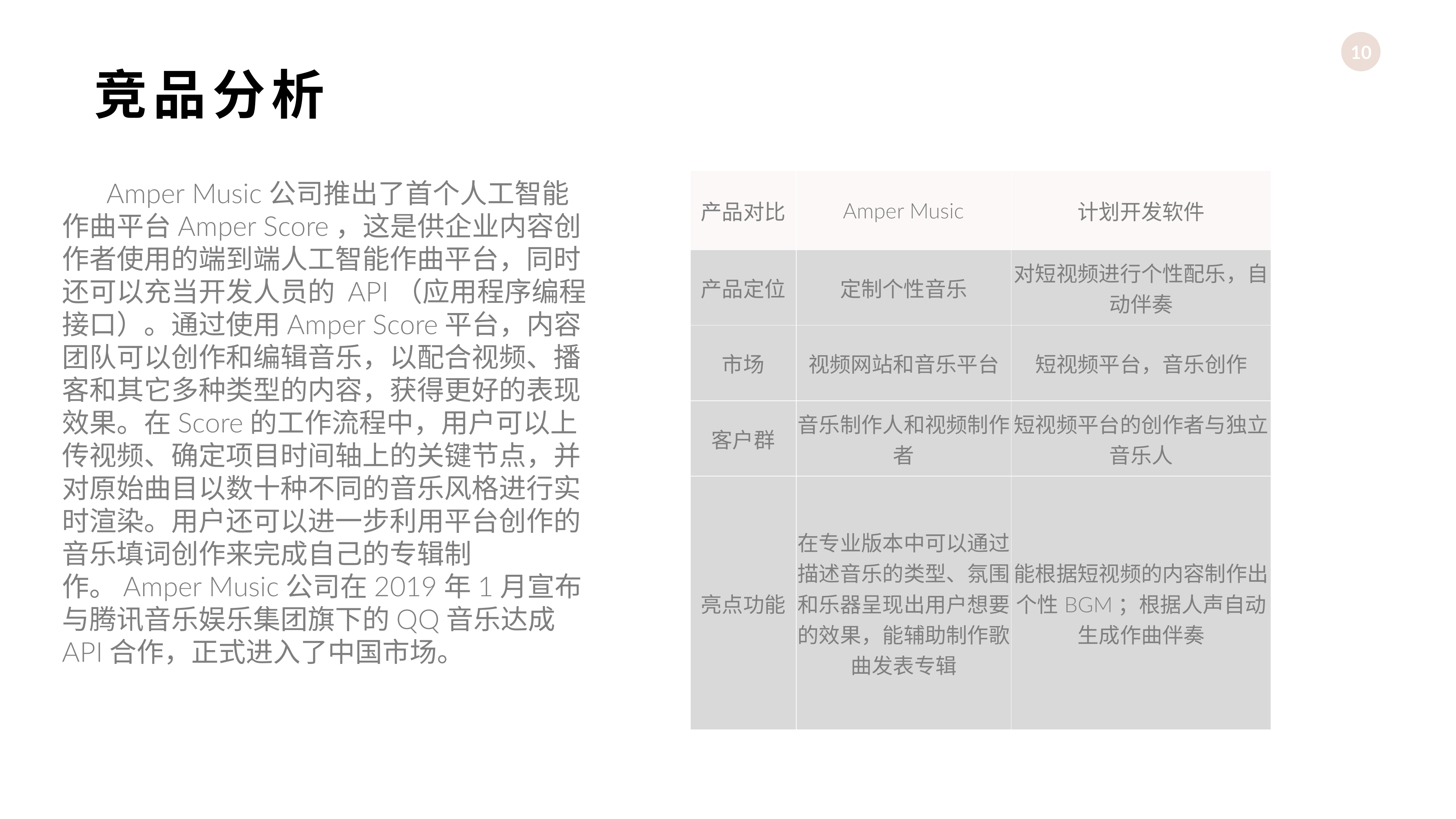

竞品分析
| 产品对比 | Amper Music | 计划开发软件 |
| --- | --- | --- |
| 产品定位 | 定制个性音乐 | 对短视频进行个性配乐，自动伴奏 |
| 市场 | 视频网站和音乐平台 | 短视频平台，音乐创作 |
| 客户群 | 音乐制作人和视频制作者 | 短视频平台的创作者与独立音乐人 |
| 亮点功能 | 在专业版本中可以通过描述音乐的类型、氛围和乐器呈现出用户想要的效果，能辅助制作歌曲发表专辑 | 能根据短视频的内容制作出个性BGM；根据人声自动生成作曲伴奏 |
      Amper Music公司推出了首个人工智能作曲平台Amper Score，这是供企业内容创作者使用的端到端人工智能作曲平台，同时还可以充当开发人员的 API（应用程序编程接口）。通过使用Amper Score平台，内容团队可以创作和编辑音乐，以配合视频、播客和其它多种类型的内容，获得更好的表现效果。在Score的工作流程中，用户可以上传视频、确定项目时间轴上的关键节点，并对原始曲目以数十种不同的音乐风格进行实时渲染。用户还可以进一步利用平台创作的音乐填词创作来完成自己的专辑制作。Amper Music公司在2019年1月宣布与腾讯音乐娱乐集团旗下的QQ音乐达成API合作，正式进入了中国市场。